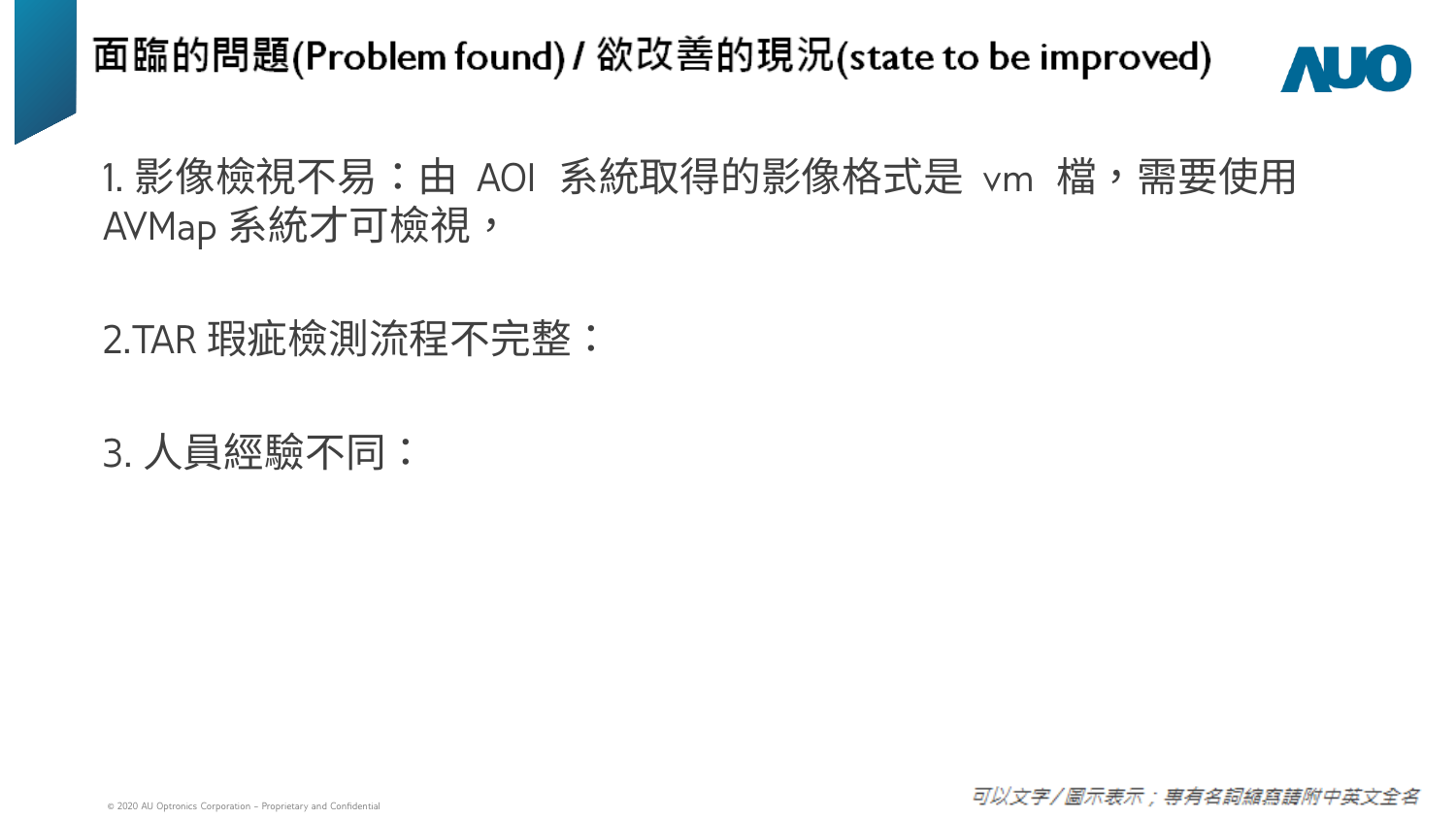

1.影像檢視不易：由 AOI 系統取得的影像格式是 vm 檔，需要使用AVMap系統才可檢視，

2.TAR瑕疵檢測流程不完整：

3.人員經驗不同：